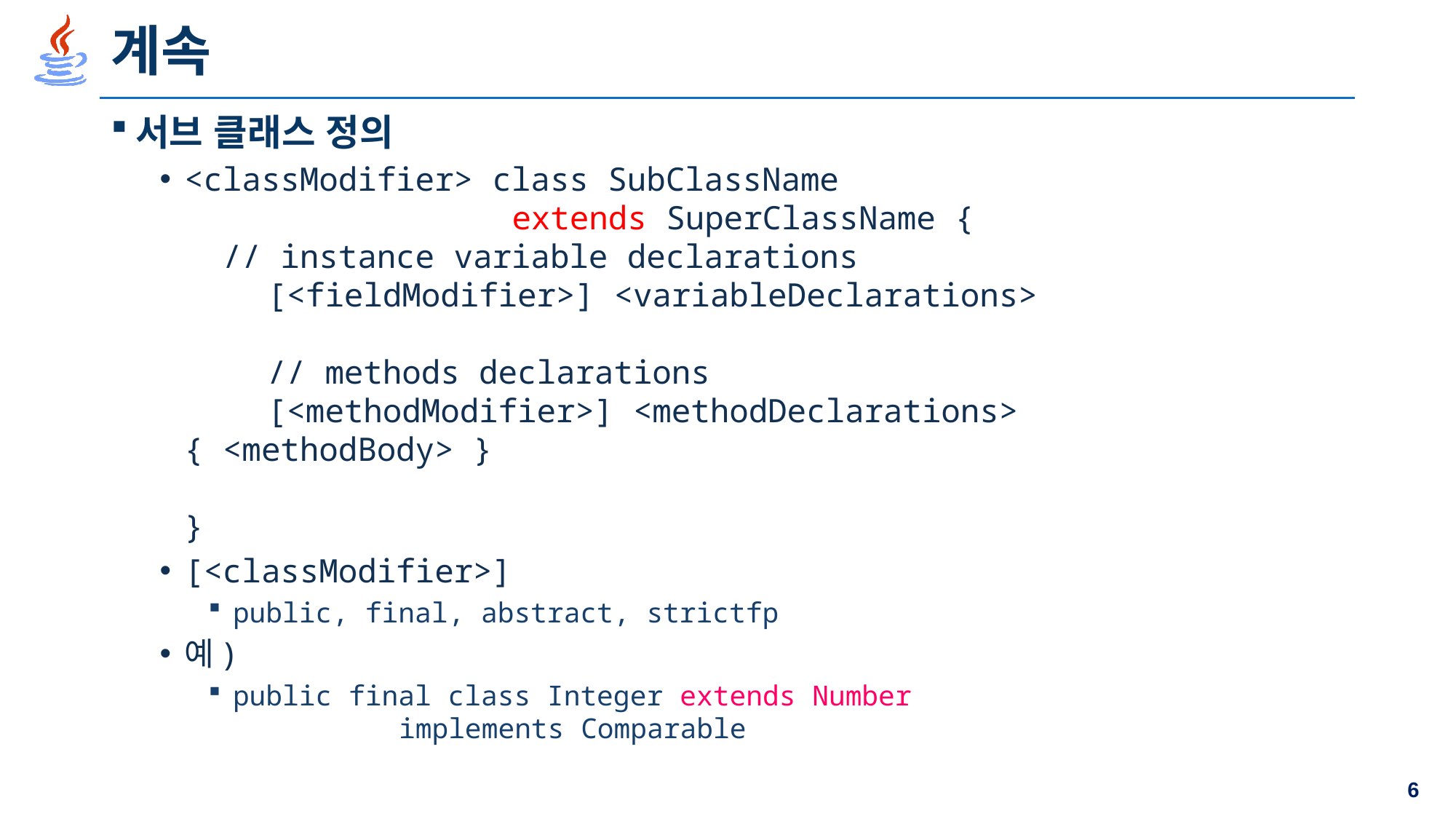

# 계속
서브 클래스 정의
<classModifier> class SubClassName
                 extends SuperClassName {
  // instance variable declarations
	[<fieldModifier>] <variableDeclarations>
	// methods declarations
	[<methodModifier>] <methodDeclarations> 		{ <methodBody> }
}
[<classModifier>]
public, final, abstract, strictfp
예)
public final class Integer extends Number
				implements Comparable

6